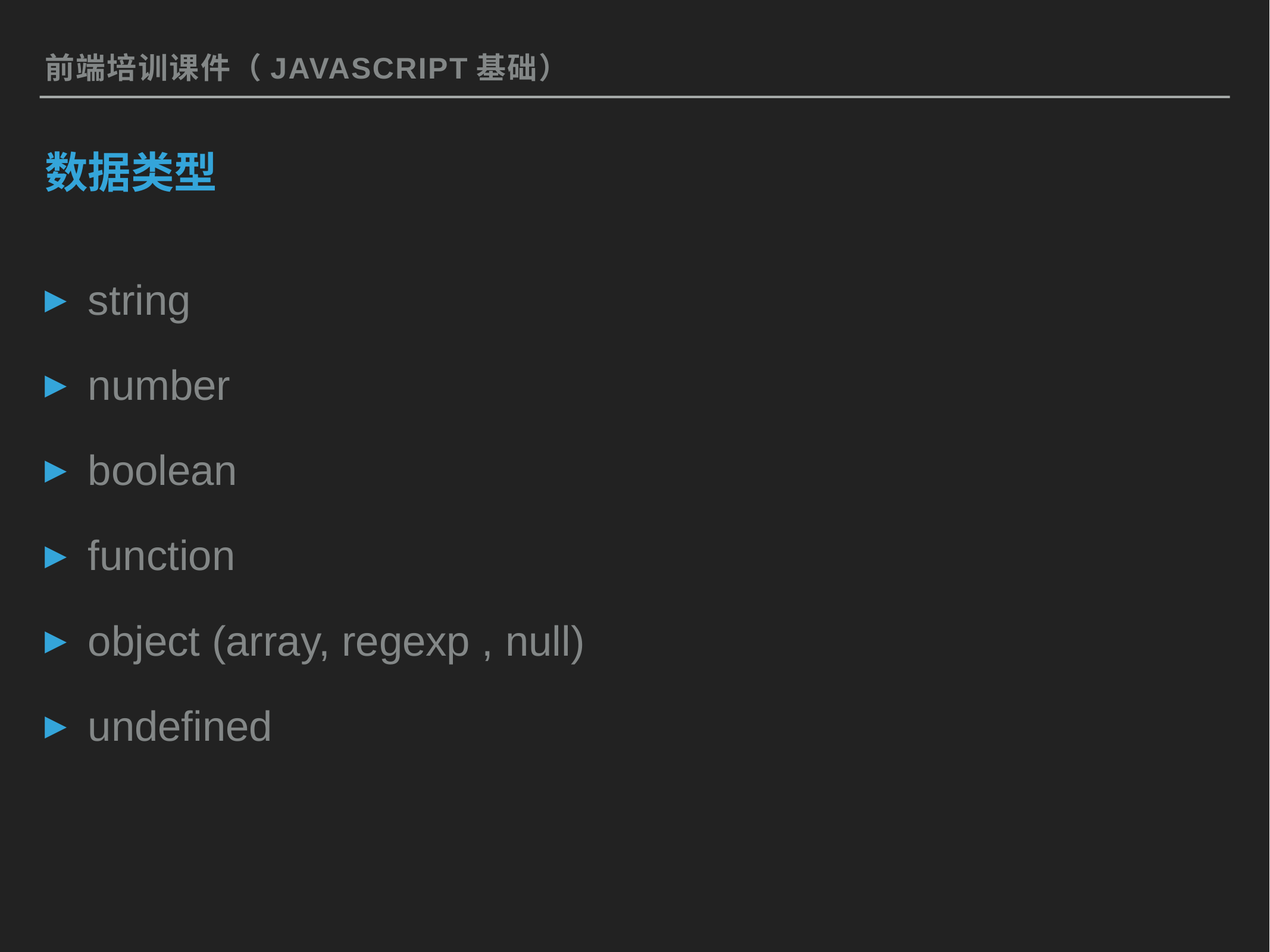

前端培训课件（JavaScript基础）
# 数据类型
string
number
boolean
function
object (array, regexp , null)
undefined